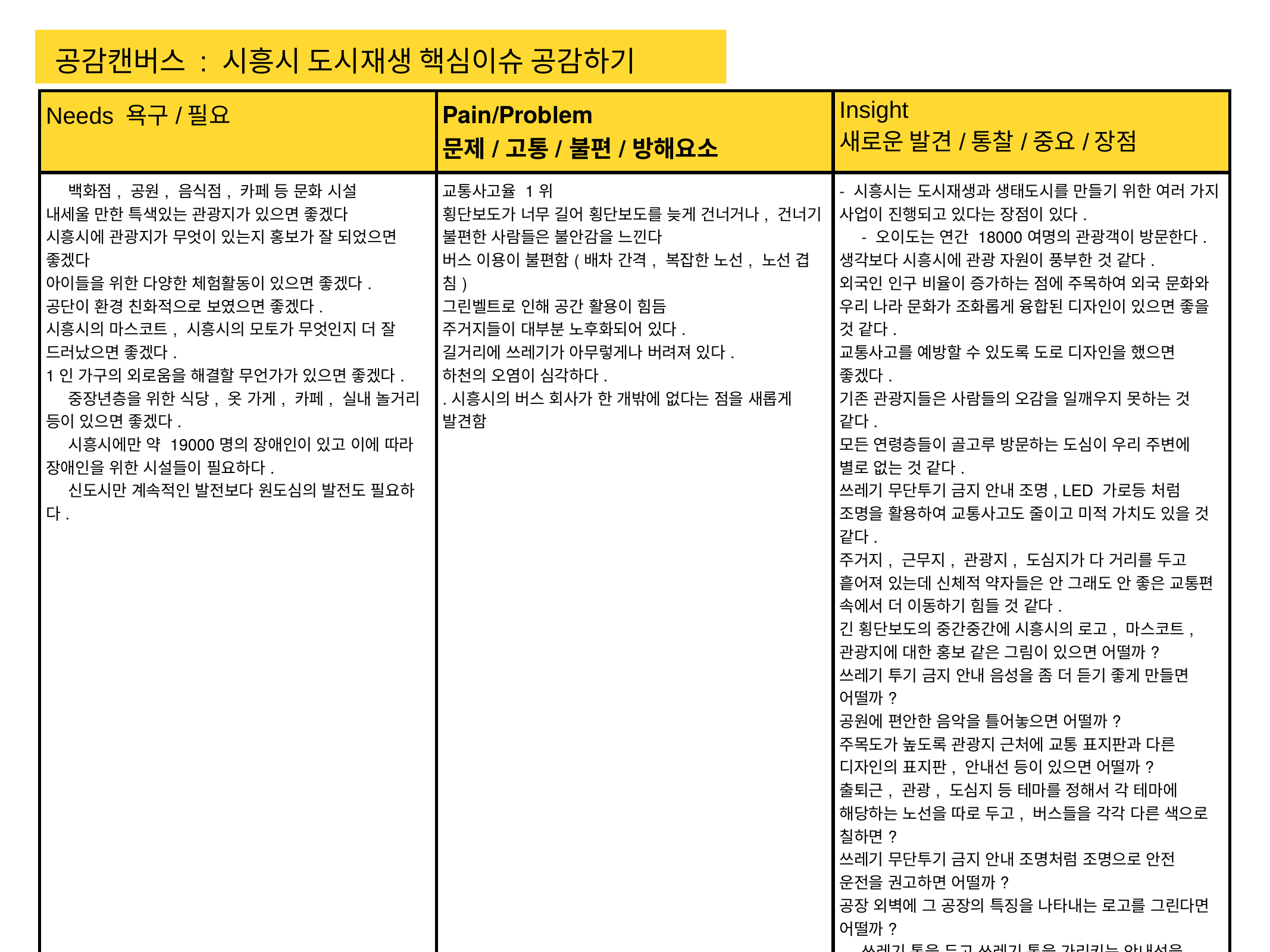

공감캔버스 : 시흥시 도시재생 핵심이슈 공감하기
| Needs  욕구/필요 | Pain/Problem 문제/고통/불편/방해요소 | Insight 새로운 발견/통찰/중요/장점 |
| --- | --- | --- |
| 백화점, 공원, 음식점, 카페 등 문화 시설 내세울 만한 특색있는 관광지가 있으면 좋겠다 시흥시에 관광지가 무엇이 있는지 홍보가 잘 되었으면 좋겠다 아이들을 위한 다양한 체험활동이 있으면 좋겠다. 공단이 환경 친화적으로 보였으면 좋겠다. 시흥시의 마스코트, 시흥시의 모토가 무엇인지 더 잘 드러났으면 좋겠다. 1인 가구의 외로움을 해결할 무언가가 있으면 좋겠다. 중장년층을 위한 식당, 옷 가게, 카페, 실내 놀거리 등이 있으면 좋겠다. 시흥시에만 약 19000명의 장애인이 있고 이에 따라 장애인을 위한 시설들이 필요하다. 신도시만 계속적인 발전보다 원도심의 발전도 필요하다. | 교통사고율 1위 횡단보도가 너무 길어 횡단보도를 늦게 건너거나, 건너기 불편한 사람들은 불안감을 느낀다 버스 이용이 불편함(배차 간격, 복잡한 노선, 노선 겹침) 그린벨트로 인해 공간 활용이 힘듬 주거지들이 대부분 노후화되어 있다. 길거리에 쓰레기가 아무렇게나 버려져 있다. 하천의 오염이 심각하다. .시흥시의 버스 회사가 한 개밖에 없다는 점을 새롭게 발견함 | - 시흥시는 도시재생과 생태도시를 만들기 위한 여러 가지 사업이 진행되고 있다는 장점이 있다. - 오이도는 연간 18000여명의 관광객이 방문한다. 생각보다 시흥시에 관광 자원이 풍부한 것 같다. 외국인 인구 비율이 증가하는 점에 주목하여 외국 문화와 우리 나라 문화가 조화롭게 융합된 디자인이 있으면 좋을 것 같다. 교통사고를 예방할 수 있도록 도로 디자인을 했으면 좋겠다. 기존 관광지들은 사람들의 오감을 일깨우지 못하는 것 같다. 모든 연령층들이 골고루 방문하는 도심이 우리 주변에 별로 없는 것 같다. 쓰레기 무단투기 금지 안내 조명, LED 가로등 처럼 조명을 활용하여 교통사고도 줄이고 미적 가치도 있을 것 같다. 주거지, 근무지, 관광지, 도심지가 다 거리를 두고 흩어져 있는데 신체적 약자들은 안 그래도 안 좋은 교통편 속에서 더 이동하기 힘들 것 같다. 긴 횡단보도의 중간중간에 시흥시의 로고, 마스코트, 관광지에 대한 홍보 같은 그림이 있으면 어떨까? 쓰레기 투기 금지 안내 음성을 좀 더 듣기 좋게 만들면 어떨까? 공원에 편안한 음악을 틀어놓으면 어떨까? 주목도가 높도록 관광지 근처에 교통 표지판과 다른 디자인의 표지판, 안내선 등이 있으면 어떨까? 출퇴근, 관광, 도심지 등 테마를 정해서 각 테마에 해당하는 노선을 따로 두고, 버스들을 각각 다른 색으로 칠하면? 쓰레기 무단투기 금지 안내 조명처럼 조명으로 안전 운전을 권고하면 어떨까? 공장 외벽에 그 공장의 특징을 나타내는 로고를 그린다면 어떨까? 쓰레기 통을 두고 쓰레기 통을 가리키는 안내선을 그리면 어떨까? |
1